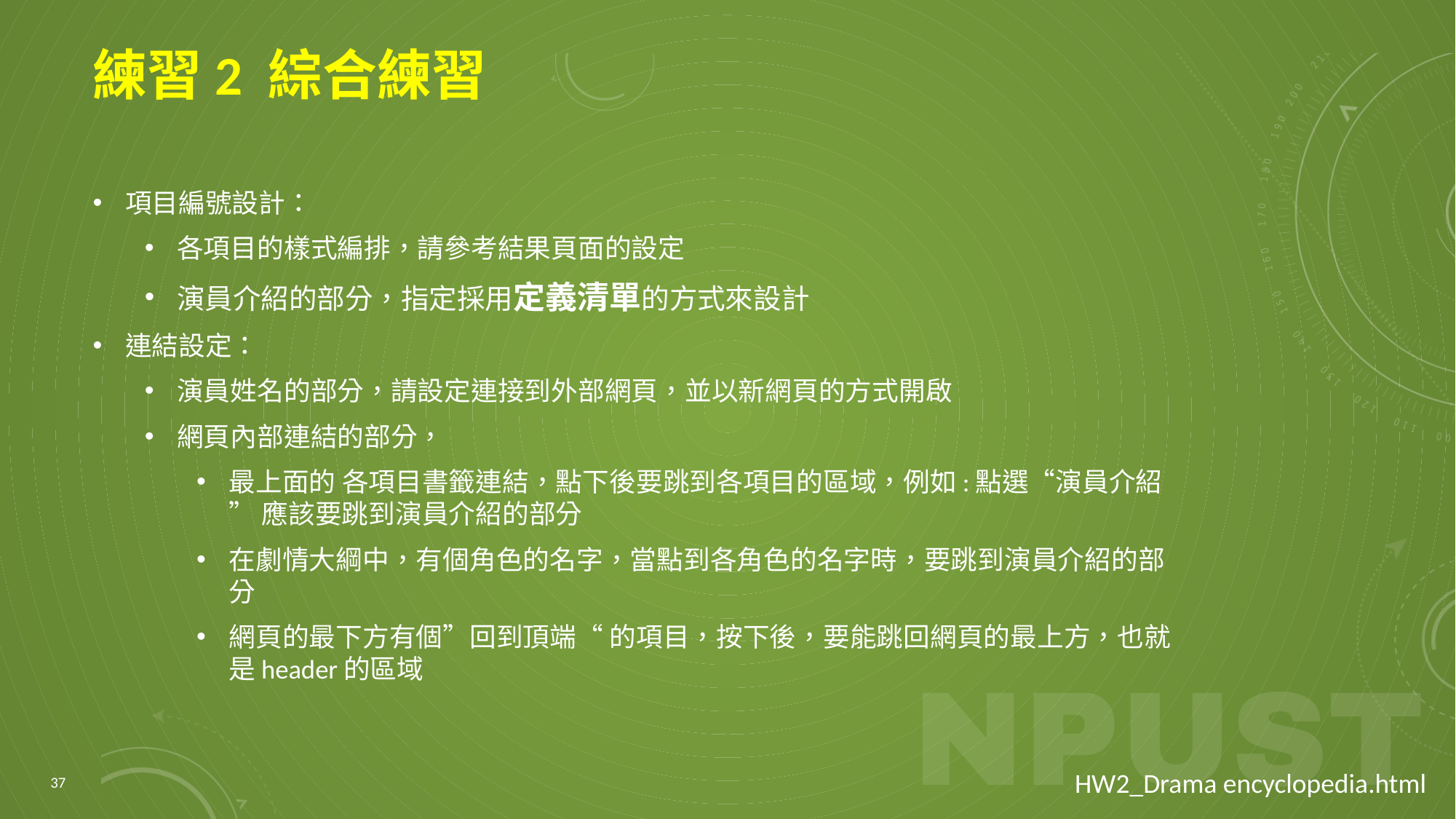

# 練習2 綜合練習
項目編號設計：
各項目的樣式編排，請參考結果頁面的設定
演員介紹的部分，指定採用定義清單的方式來設計
連結設定：
演員姓名的部分，請設定連接到外部網頁，並以新網頁的方式開啟
網頁內部連結的部分，
最上面的 各項目書籤連結，點下後要跳到各項目的區域，例如:點選“演員介紹” 應該要跳到演員介紹的部分
在劇情大綱中，有個角色的名字，當點到各角色的名字時，要跳到演員介紹的部分
網頁的最下方有個”回到頂端“ 的項目，按下後，要能跳回網頁的最上方，也就是header的區域
37
HW2_Drama encyclopedia.html